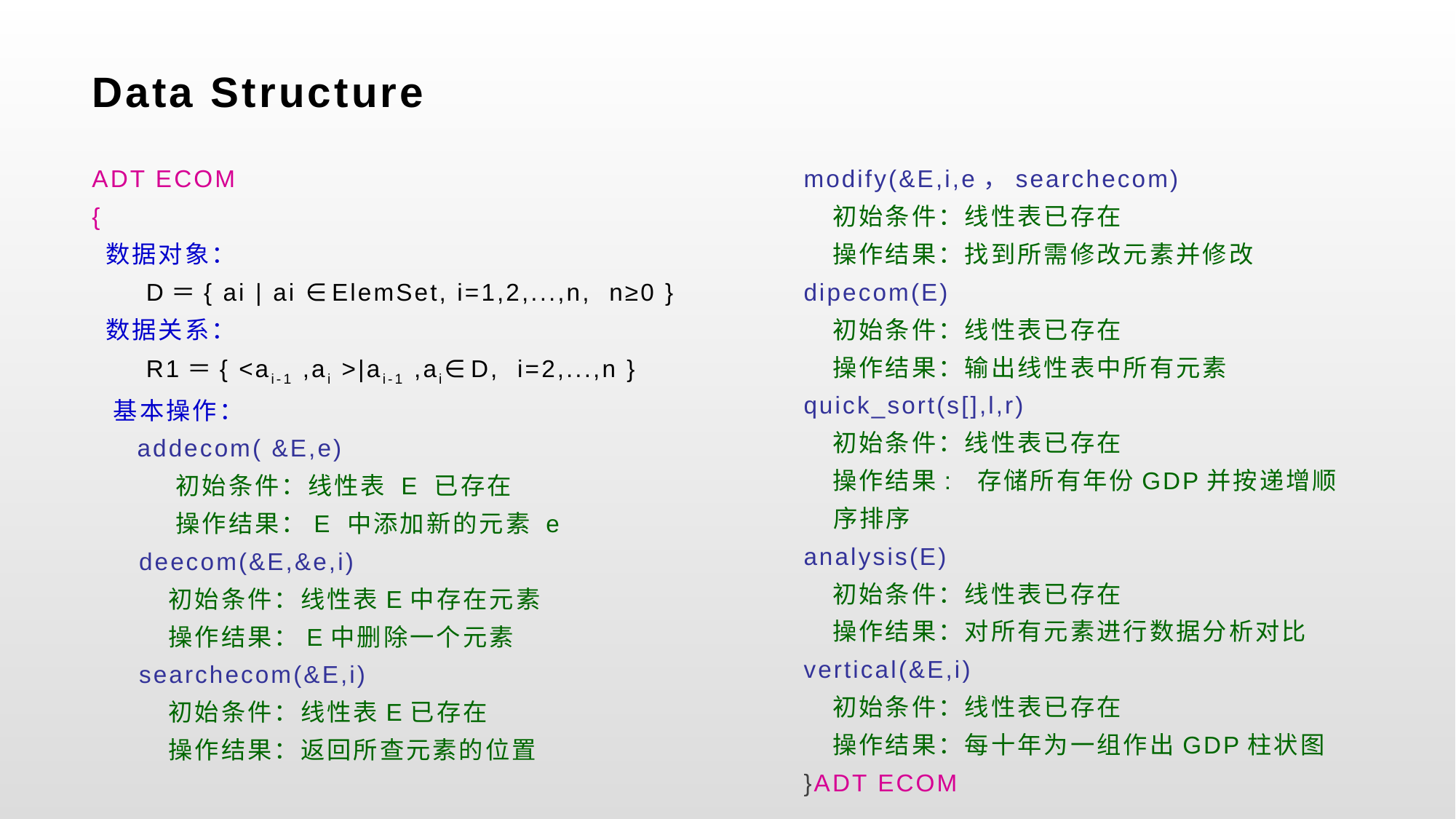

# Data Structure
ADT ECOM
{
 数据对象：
      D＝{ ai | ai ∈ElemSet, i=1,2,...,n,  n≥0 }
 数据关系：
      R1＝{ <ai-1 ,ai >|ai-1 ,ai∈D,  i=2,...,n }
  基本操作：
     addecom( &E,e)
    初始条件：线性表 E 已存在
    操作结果：E 中添加新的元素 e
deecom(&E,&e,i)
	初始条件：线性表E中存在元素
	操作结果：E中删除一个元素
searchecom(&E,i)
	初始条件：线性表E已存在
	操作结果：返回所查元素的位置

modify(&E,i,e，searchecom)
   初始条件：线性表已存在
   操作结果：找到所需修改元素并修改
dipecom(E)
   初始条件：线性表已存在
   操作结果：输出线性表中所有元素
quick_sort(s[],l,r)
   初始条件：线性表已存在
   操作结果:  存储所有年份GDP并按递增顺序排序
analysis(E)
   初始条件：线性表已存在
   操作结果：对所有元素进行数据分析对比
vertical(&E,i)
   初始条件：线性表已存在
   操作结果：每十年为一组作出GDP柱状图
}ADT ECOM